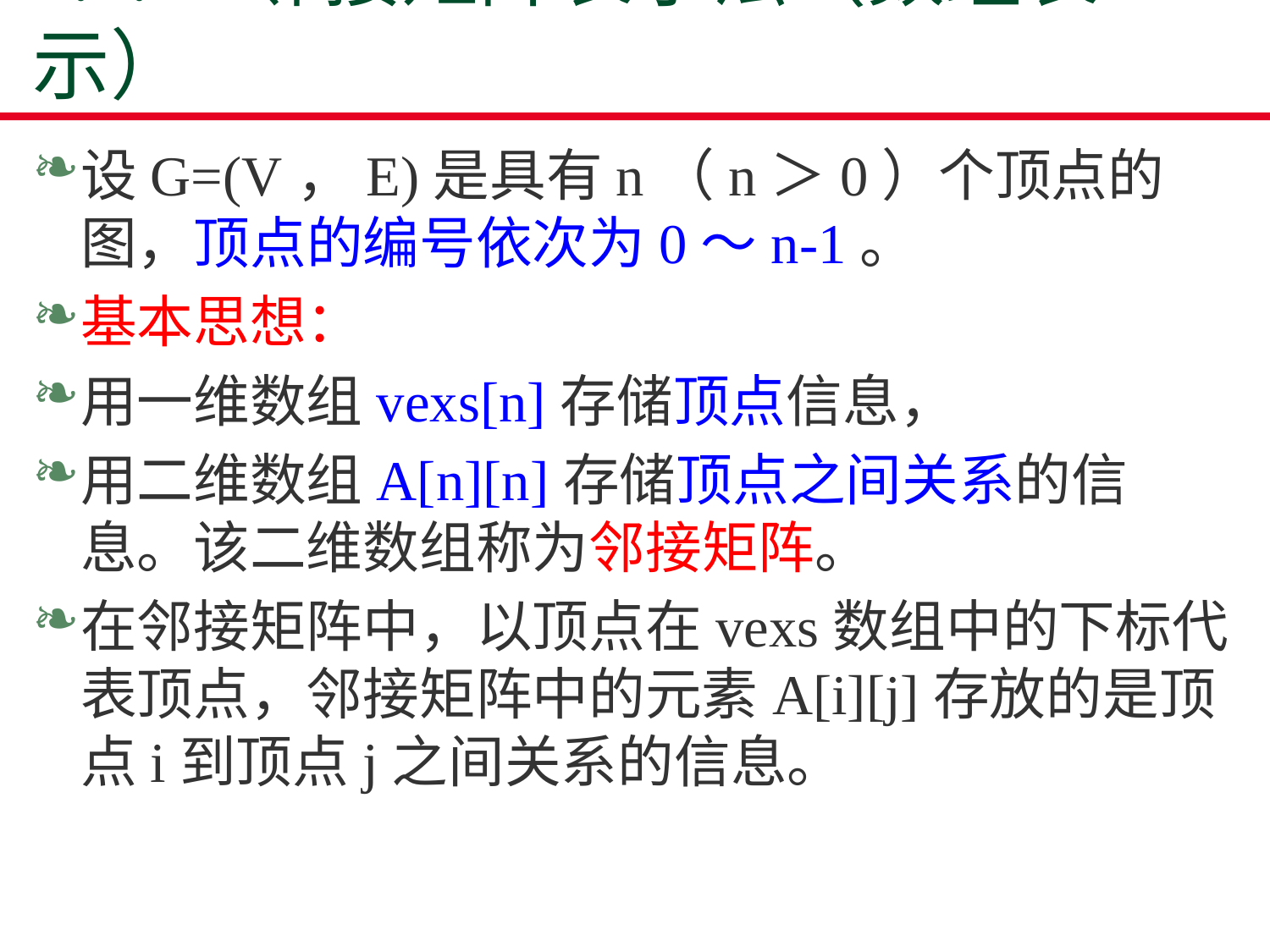

# 7.2.1  邻接矩阵表示法（数组表示）
设G=(V，E)是具有n（n＞0）个顶点的图，顶点的编号依次为0～n-1。
基本思想：
用一维数组vexs[n]存储顶点信息，
用二维数组A[n][n]存储顶点之间关系的信息。该二维数组称为邻接矩阵。
在邻接矩阵中，以顶点在vexs数组中的下标代表顶点，邻接矩阵中的元素A[i][j]存放的是顶点i到顶点j之间关系的信息。